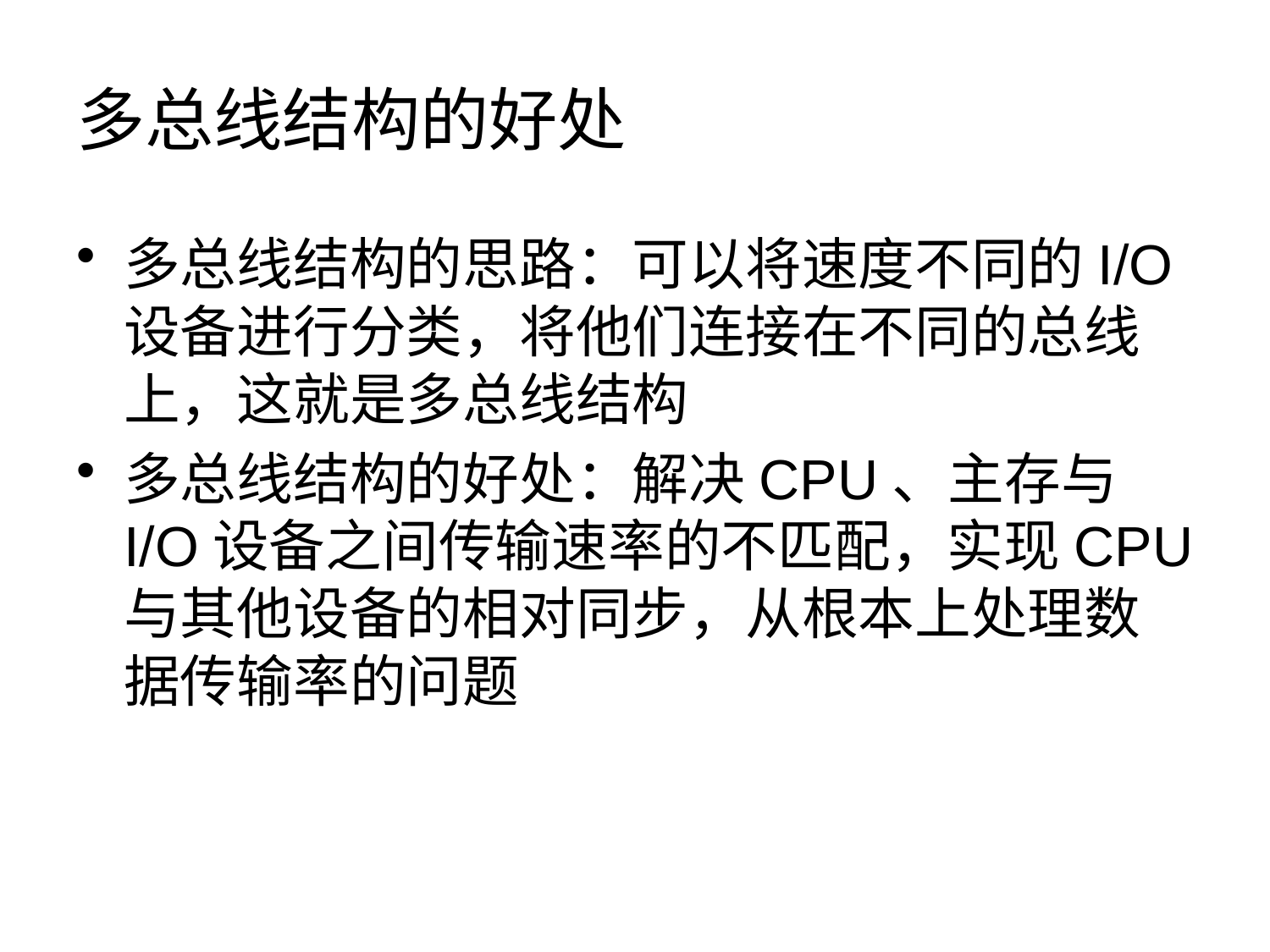

# 多总线结构的好处
多总线结构的思路：可以将速度不同的I/O设备进行分类，将他们连接在不同的总线上，这就是多总线结构
多总线结构的好处：解决CPU、主存与I/O设备之间传输速率的不匹配，实现CPU与其他设备的相对同步，从根本上处理数据传输率的问题